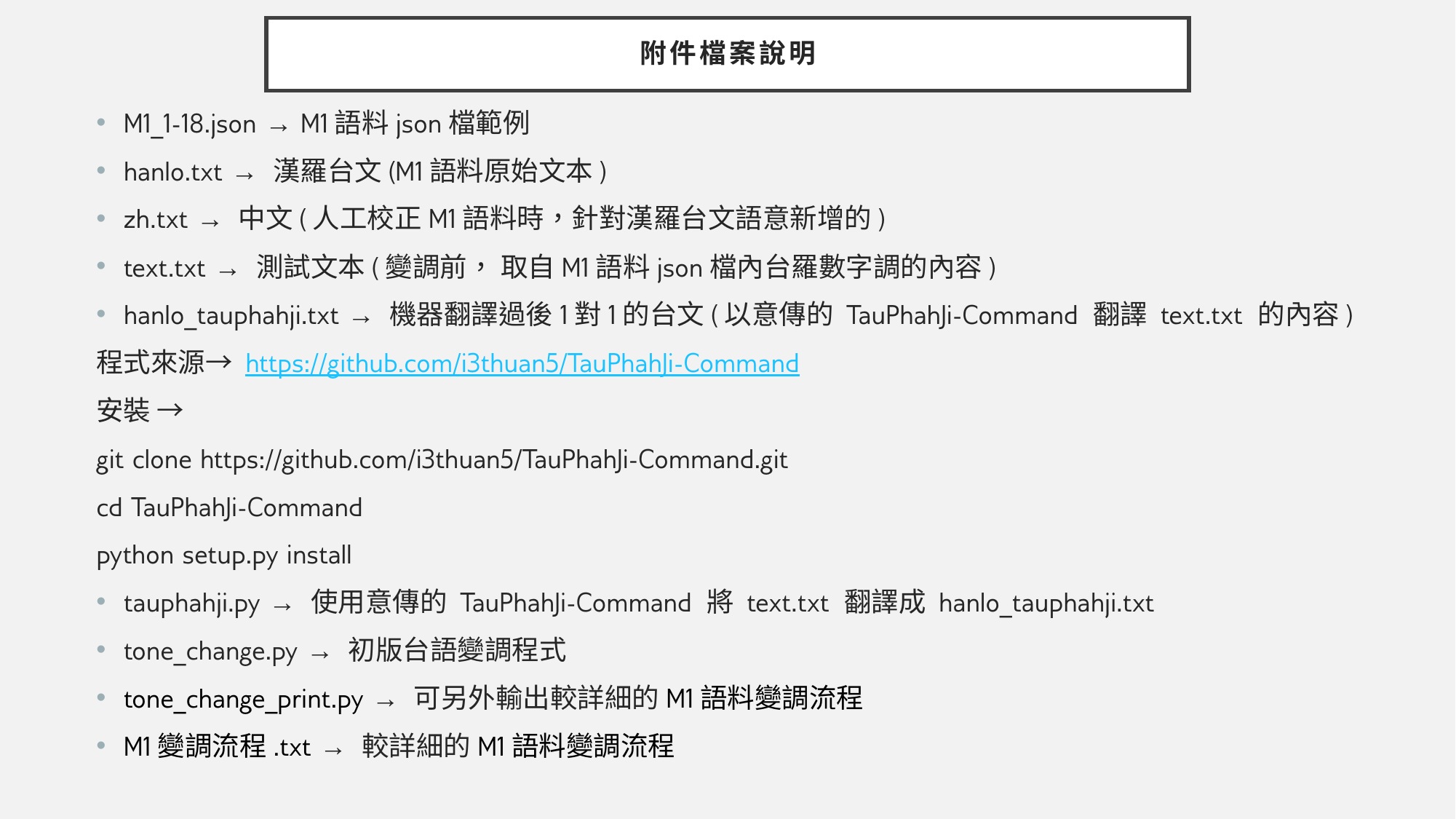

# 附件檔案說明
M1_1-18.json → M1語料json檔範例
hanlo.txt → 漢羅台文(M1語料原始文本)
zh.txt → 中文(人工校正M1語料時，針對漢羅台文語意新增的)
text.txt → 測試文本(變調前， 取自M1語料json檔內台羅數字調的內容)
hanlo_tauphahji.txt → 機器翻譯過後1對1的台文(以意傳的 TauPhahJi-Command 翻譯 text.txt 的內容)
程式來源→ https://github.com/i3thuan5/TauPhahJi-Command
安裝 →
git clone https://github.com/i3thuan5/TauPhahJi-Command.git
cd TauPhahJi-Command
python setup.py install
tauphahji.py → 使用意傳的 TauPhahJi-Command 將 text.txt 翻譯成 hanlo_tauphahji.txt
tone_change.py → 初版台語變調程式
tone_change_print.py → 可另外輸出較詳細的M1語料變調流程
M1變調流程.txt → 較詳細的M1語料變調流程